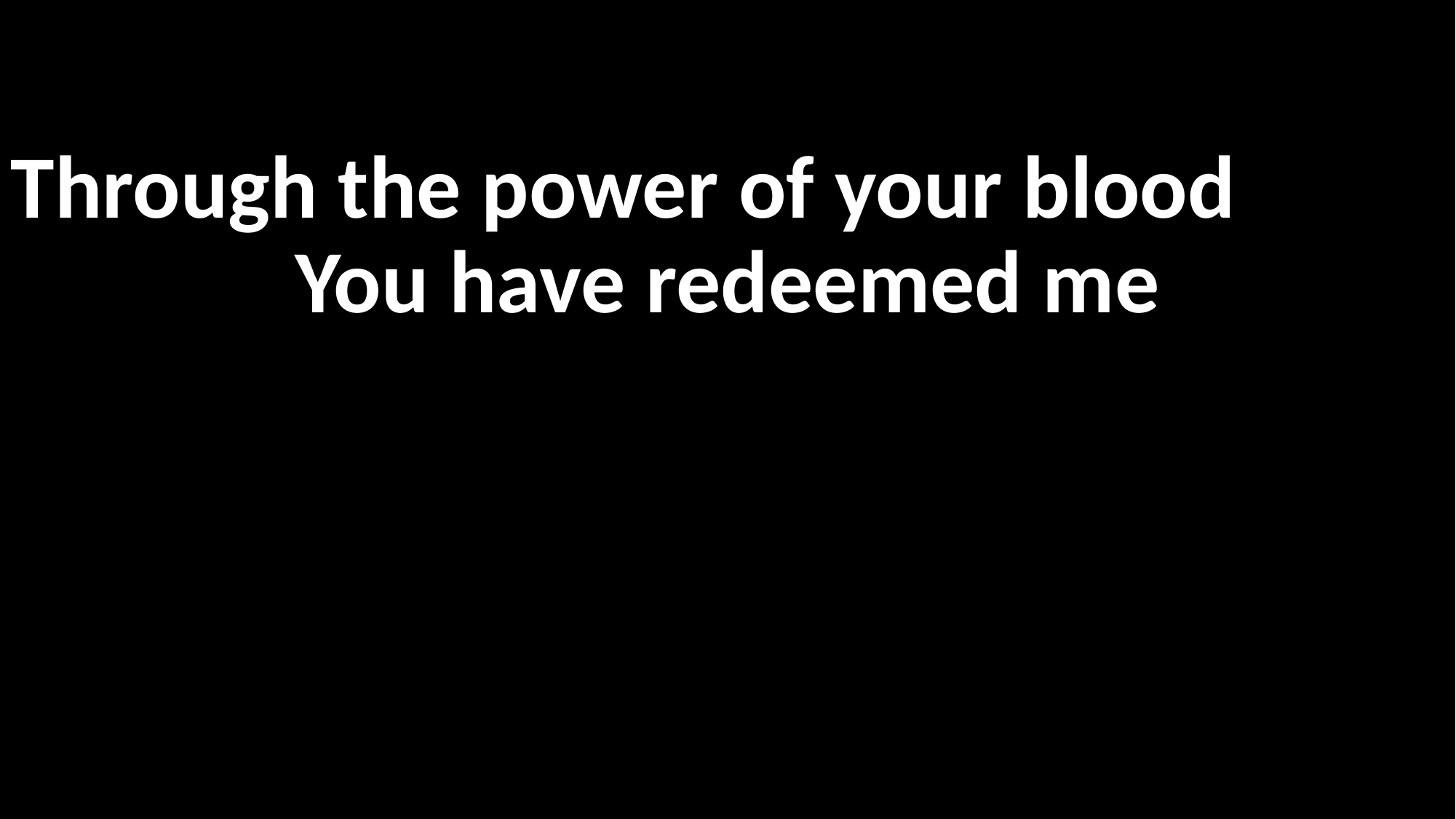

Through the power of your blood
You have redeemed me
내 죄 씻어주시고
구속하셨네